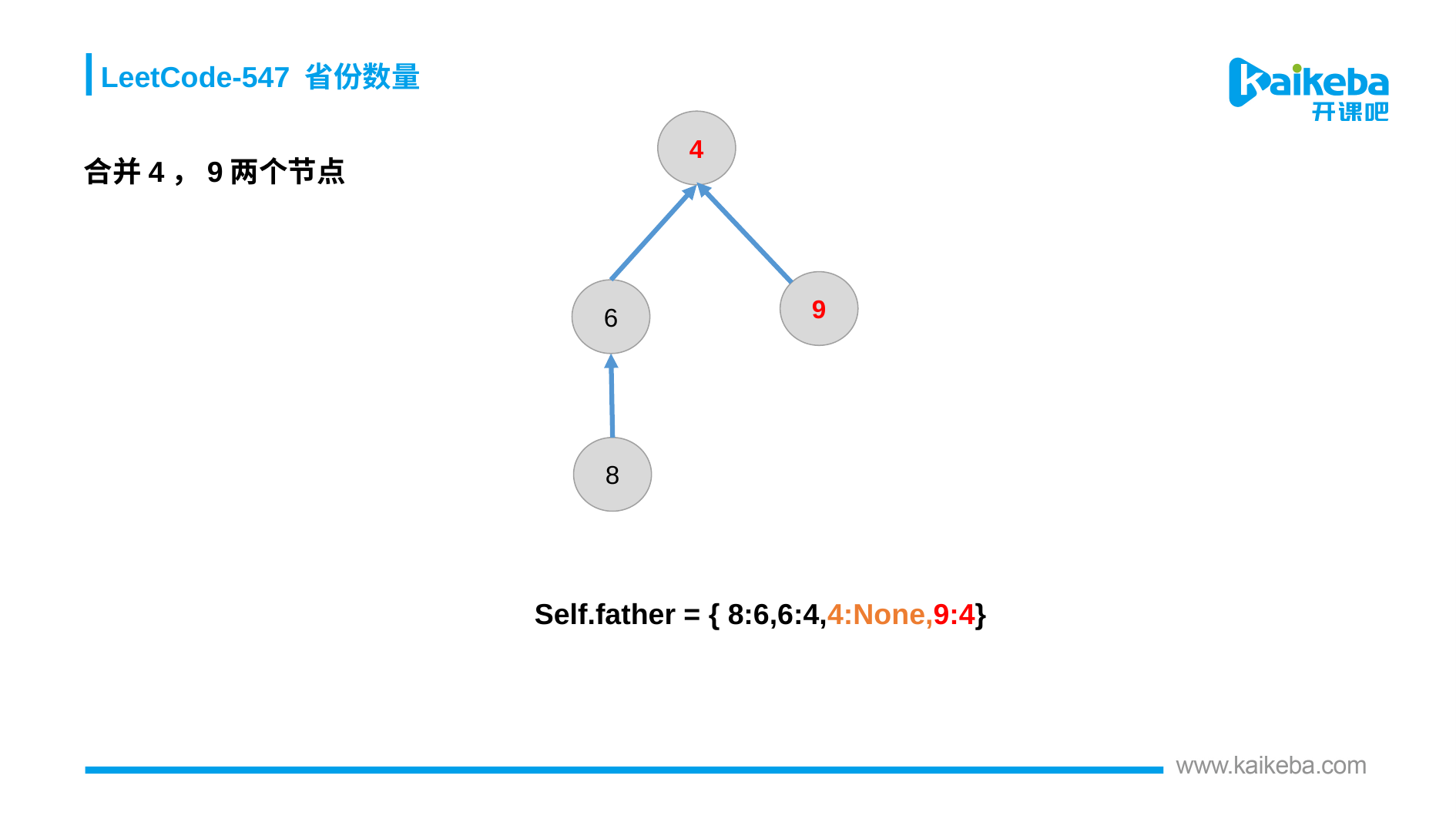

LeetCode-547 省份数量
4
合并4，9两个节点
9
6
8
Self.father = { 8:6,6:4,4:None,9:4}